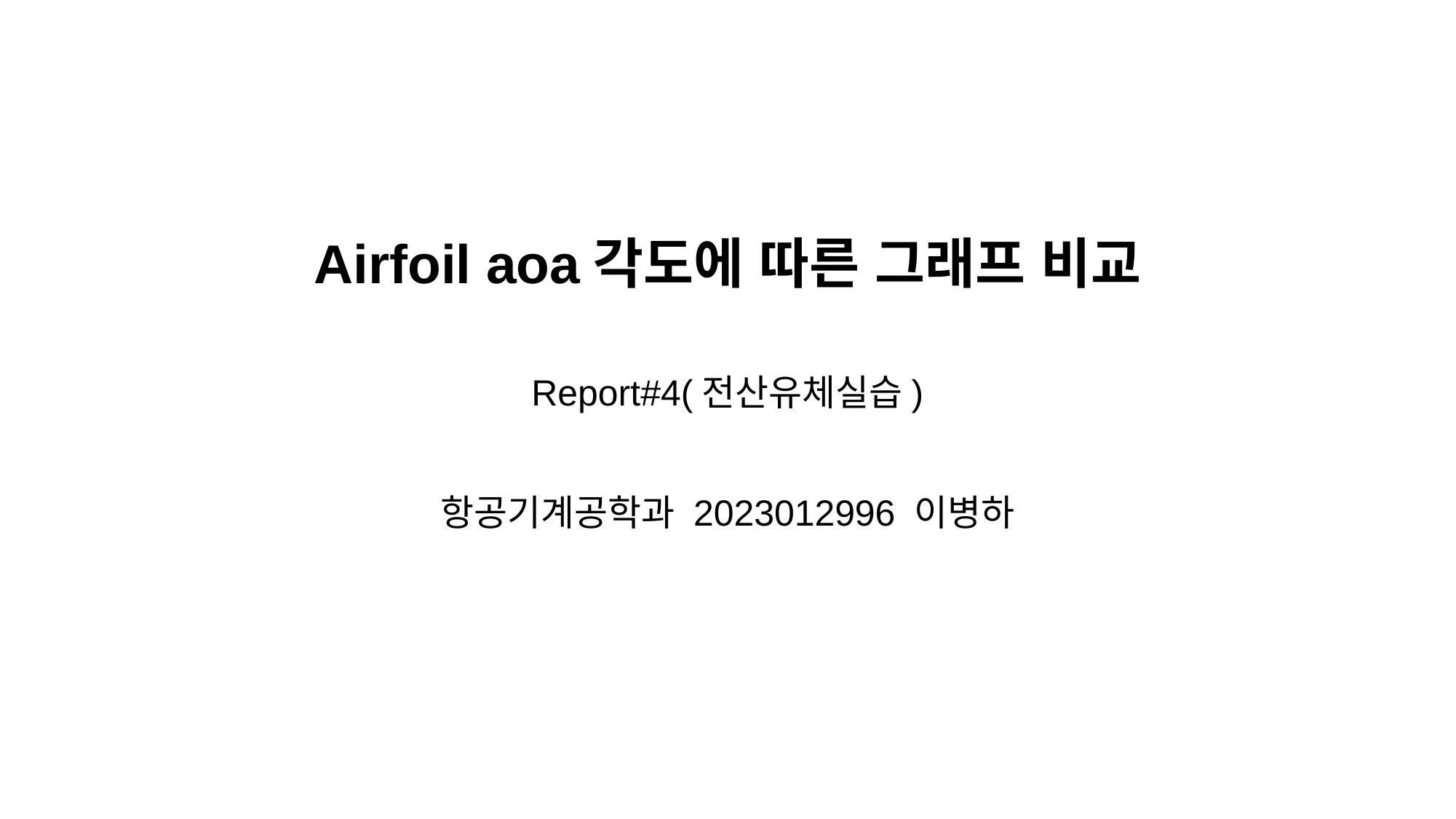

# Airfoil aoa각도에 따른 그래프 비교 Report#4(전산유체실습)

항공기계공학과 2023012996 이병하